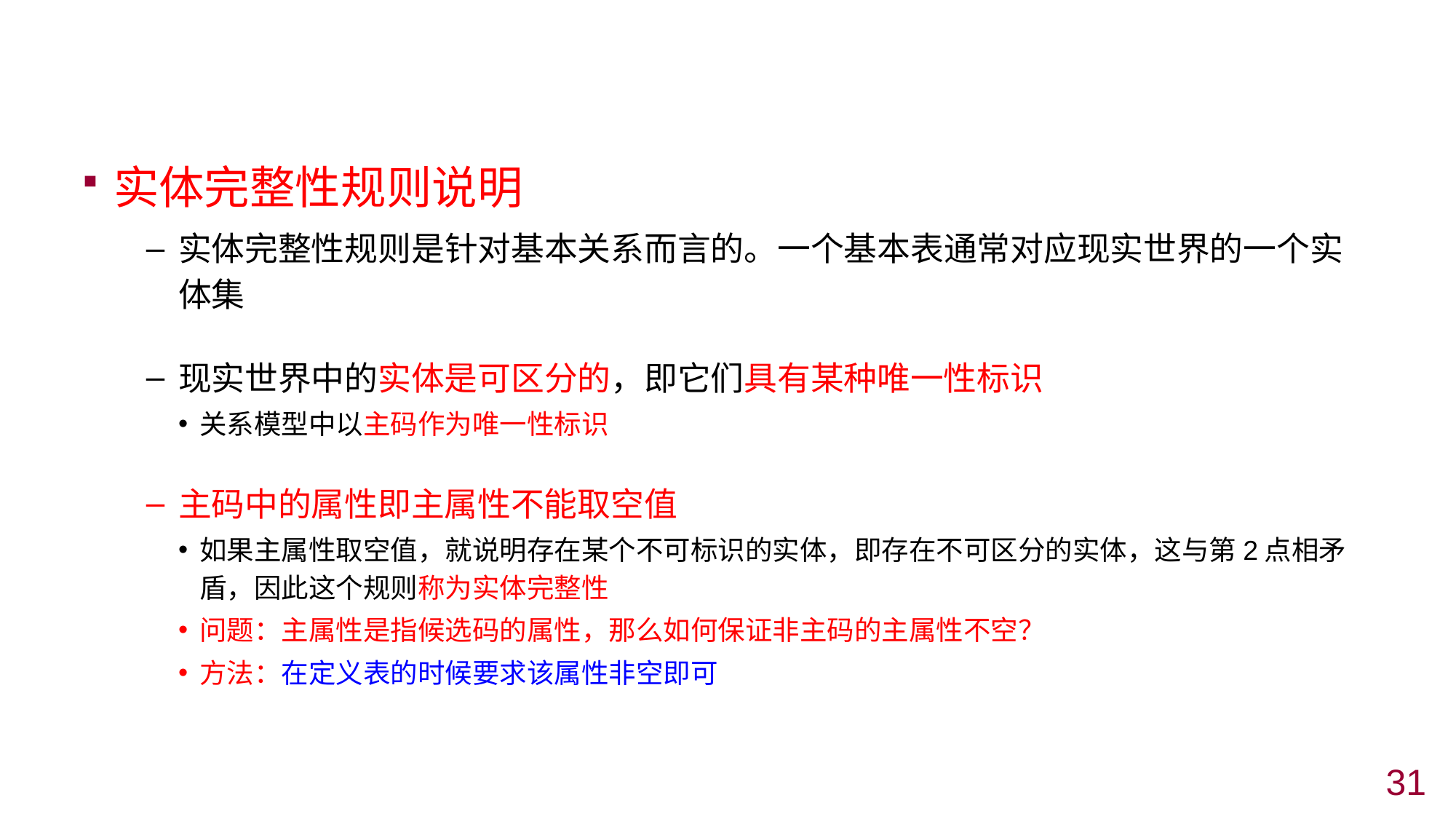

#
实体完整性规则说明
实体完整性规则是针对基本关系而言的。一个基本表通常对应现实世界的一个实体集

现实世界中的实体是可区分的，即它们具有某种唯一性标识
关系模型中以主码作为唯一性标识

主码中的属性即主属性不能取空值
如果主属性取空值，就说明存在某个不可标识的实体，即存在不可区分的实体，这与第2点相矛盾，因此这个规则称为实体完整性
问题：主属性是指候选码的属性，那么如何保证非主码的主属性不空？
方法：在定义表的时候要求该属性非空即可
31